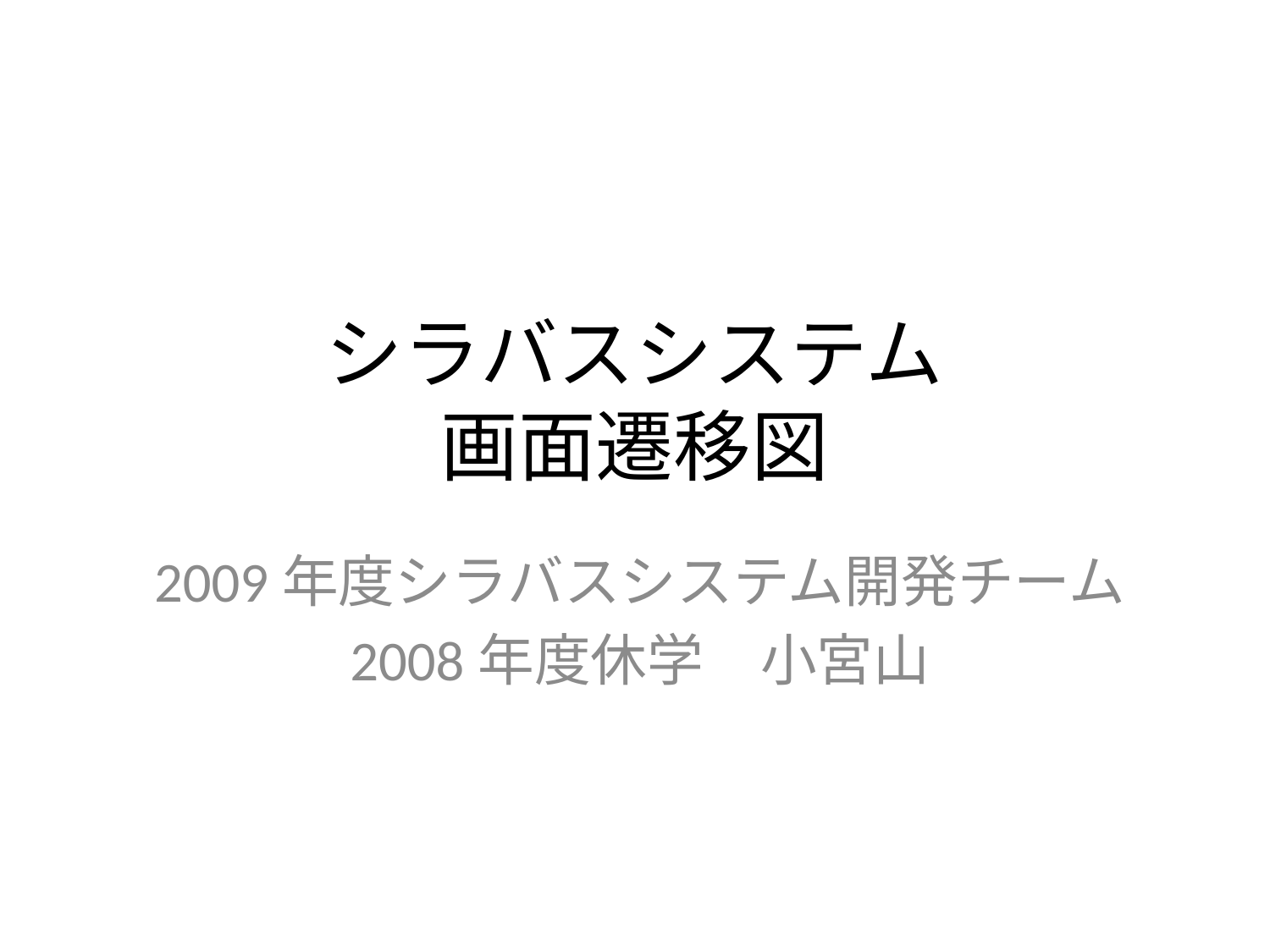

# シラバスシステム 画面遷移図
2009年度シラバスシステム開発チーム
2008年度休学　小宮山